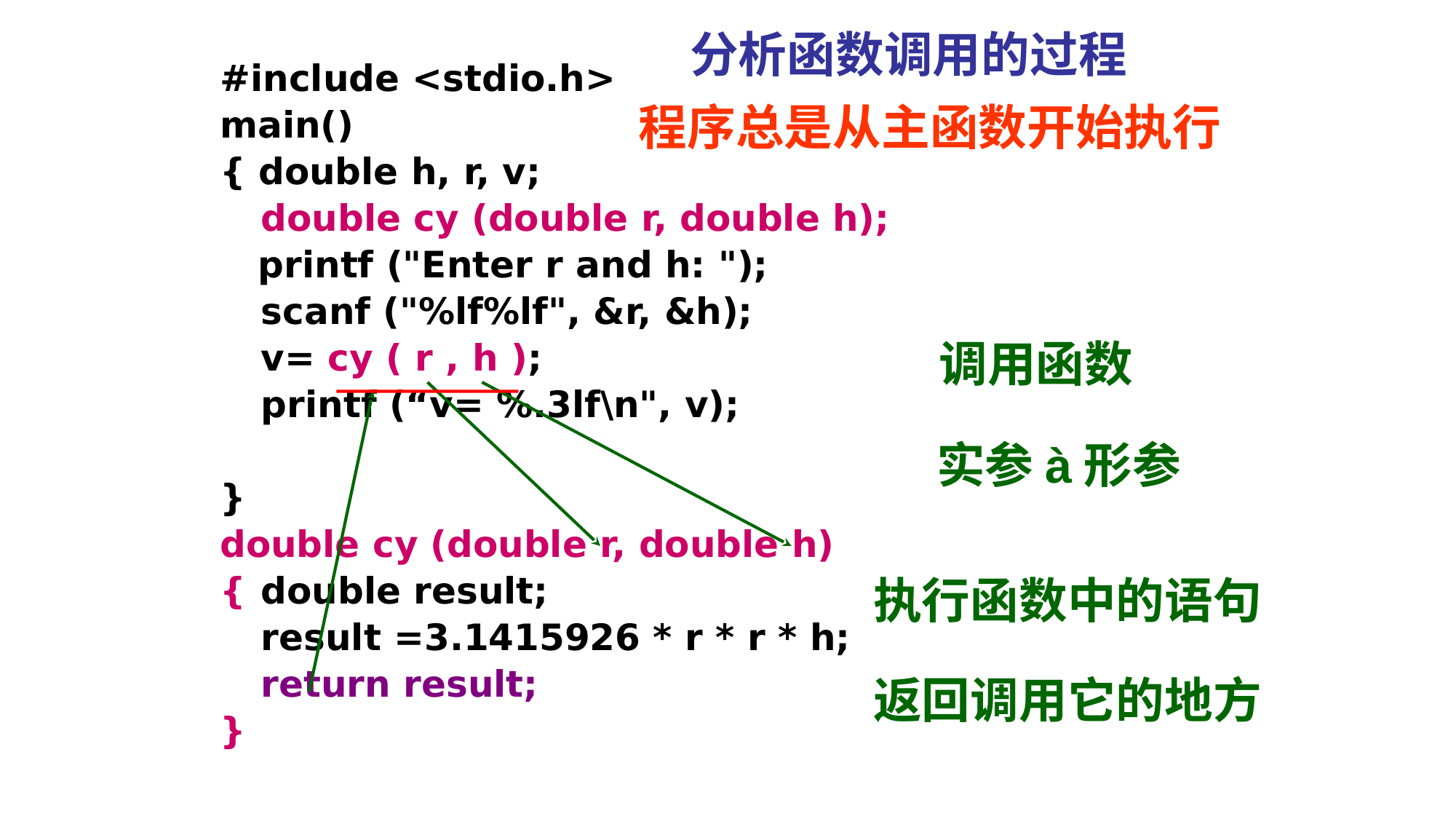

# 分析函数调用的过程
#include <stdio.h>
main()
{ double h, r, v;
	double cy (double r, double h);
   printf ("Enter r and h: ");
	scanf ("%lf%lf", &r, &h);
	v= cy ( r , h );
	printf (“v= %.3lf\n", v);

}
double cy (double r, double h)
{	double result;
	result =3.1415926 * r * r * h;
	return result;
}
程序总是从主函数开始执行
调用函数

实参à形参
执行函数中的语句
返回调用它的地方